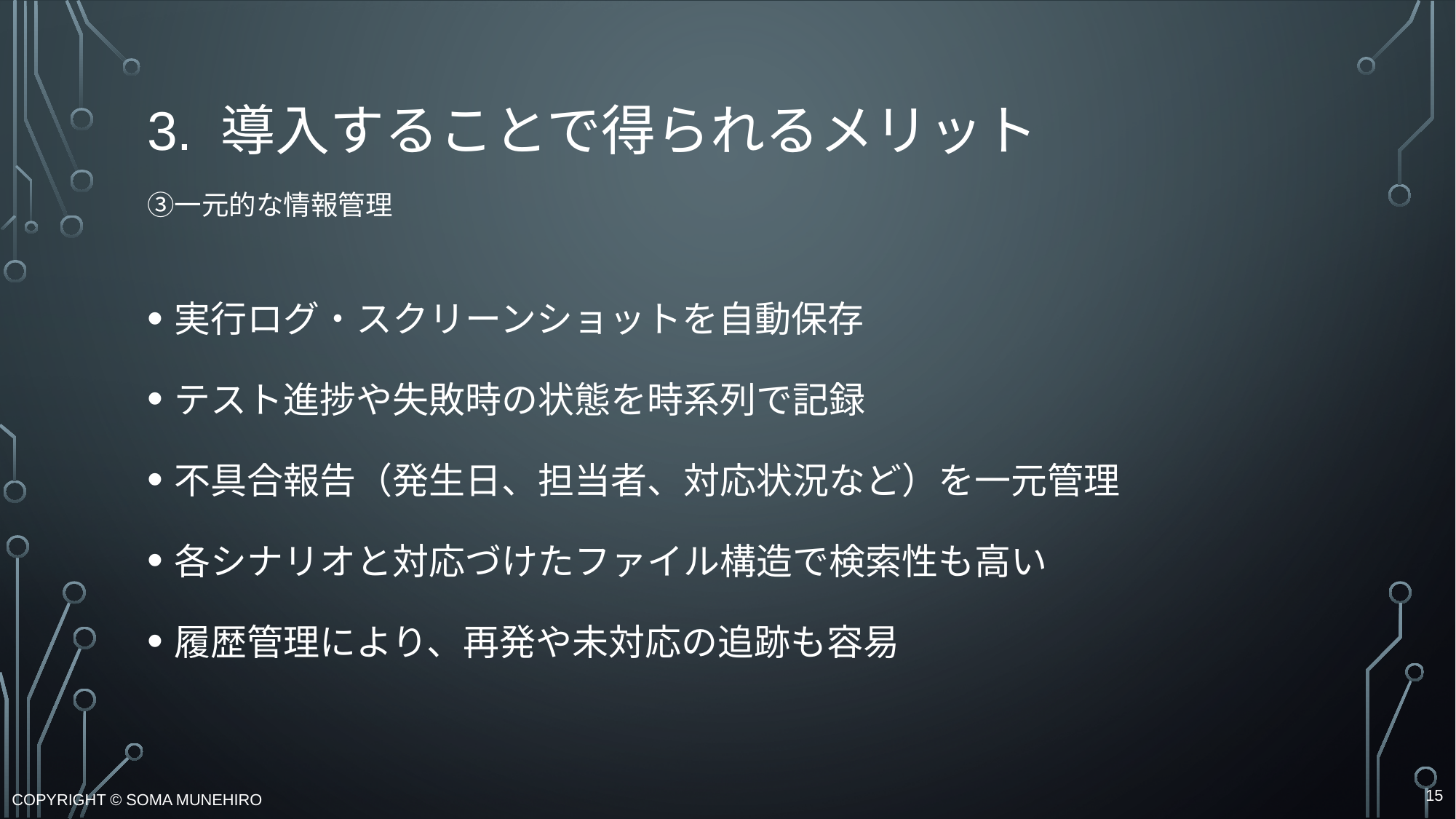

# 3. 導入することで得られるメリット ③一元的な情報管理
実行ログ・スクリーンショットを自動保存
テスト進捗や失敗時の状態を時系列で記録
不具合報告（発生日、担当者、対応状況など）を一元管理
各シナリオと対応づけたファイル構造で検索性も高い
履歴管理により、再発や未対応の追跡も容易
15
Copyright © Soma Munehiro